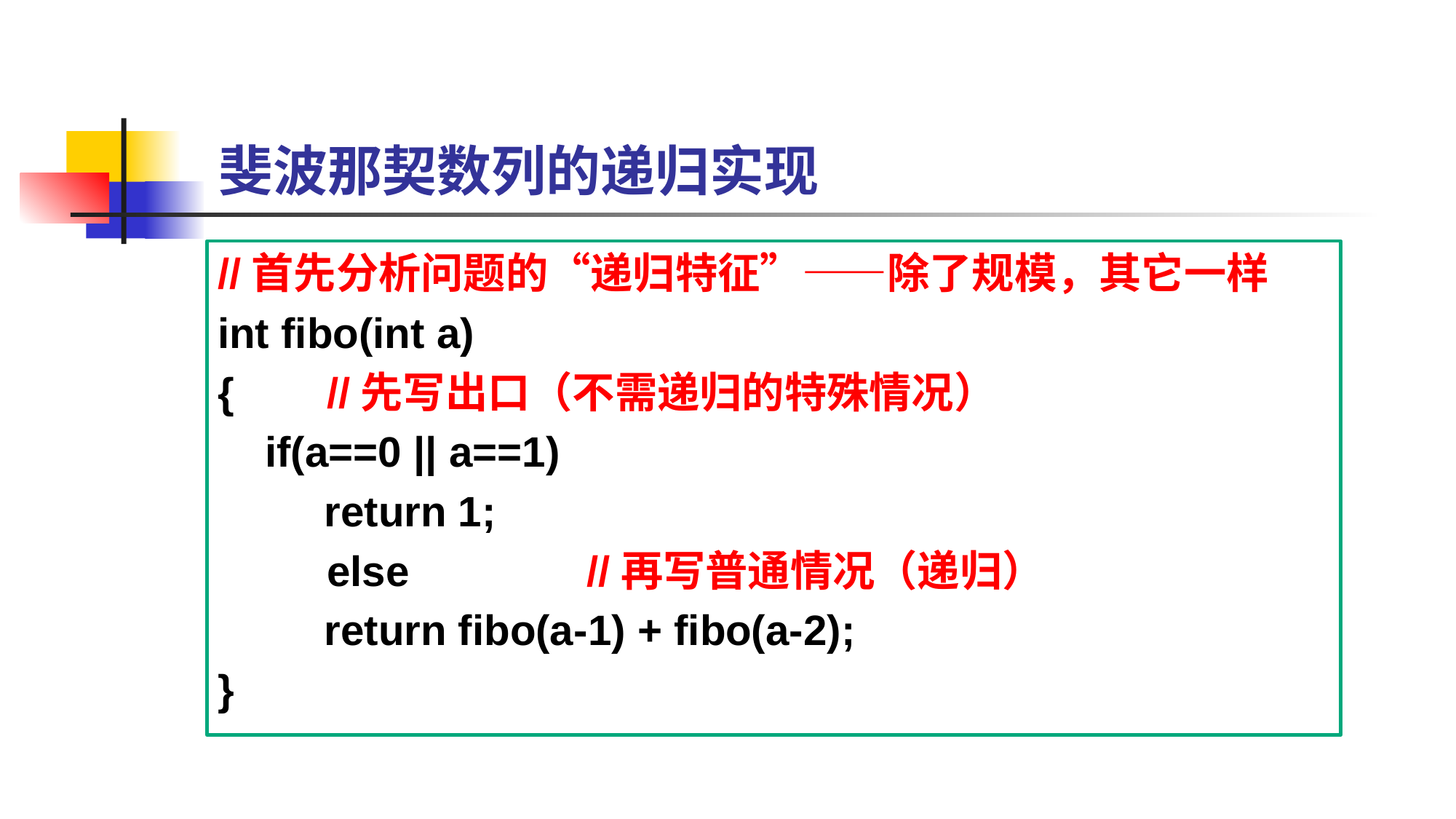

# 斐波那契数列的递归实现
//首先分析问题的“递归特征”——除了规模，其它一样
int fibo(int a)
{	//先写出口（不需递归的特殊情况）
    if(a==0 || a==1)
         return 1;
	else               //再写普通情况（递归）
         return fibo(a-1) + fibo(a-2);
}
7